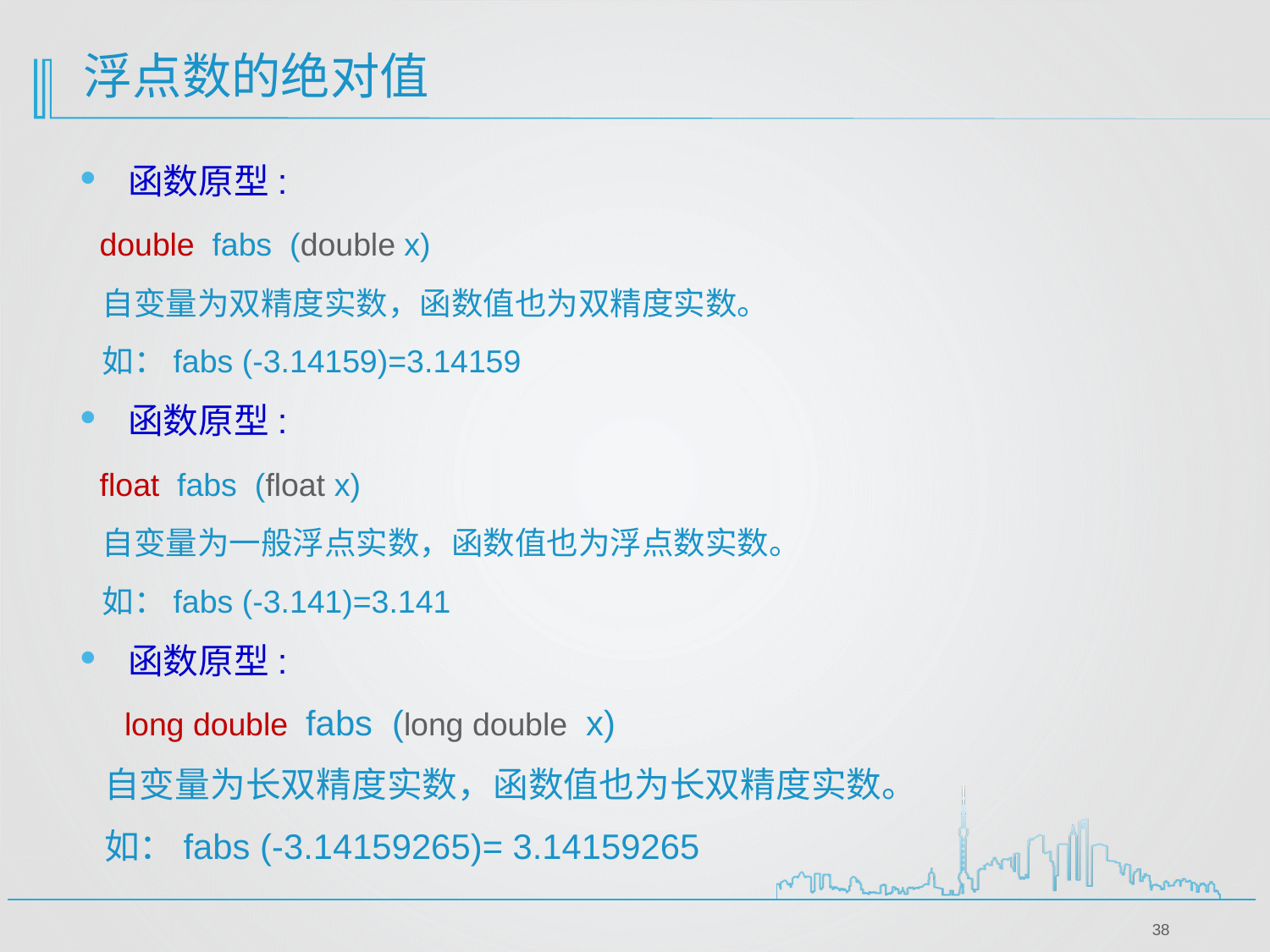

#
浮点数的绝对值
函数原型:
  double  fabs  (double x)
  自变量为双精度实数，函数值也为双精度实数。
  如：fabs (-3.14159)=3.14159
函数原型:
  float  fabs  (float x)
  自变量为一般浮点实数，函数值也为浮点数实数。
  如：fabs (-3.141)=3.141
函数原型:
     long double  fabs  (long double  x)
  自变量为长双精度实数，函数值也为长双精度实数。
  如：fabs (-3.14159265)= 3.14159265

38